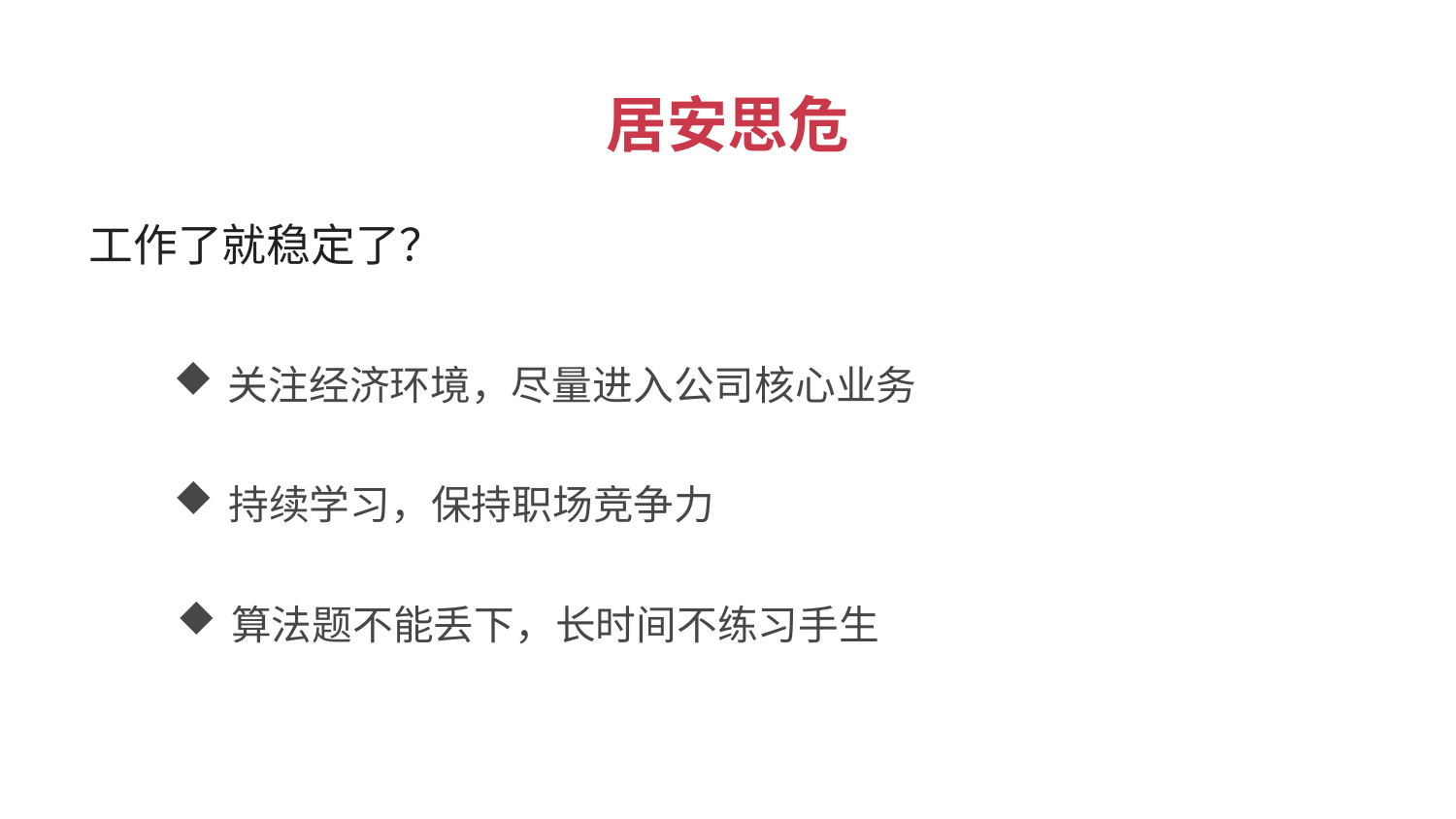

居安思危
工作了就稳定了？
关注经济环境，尽量进入公司核心业务
持续学习，保持职场竞争力
算法题不能丢下，长时间不练习手生